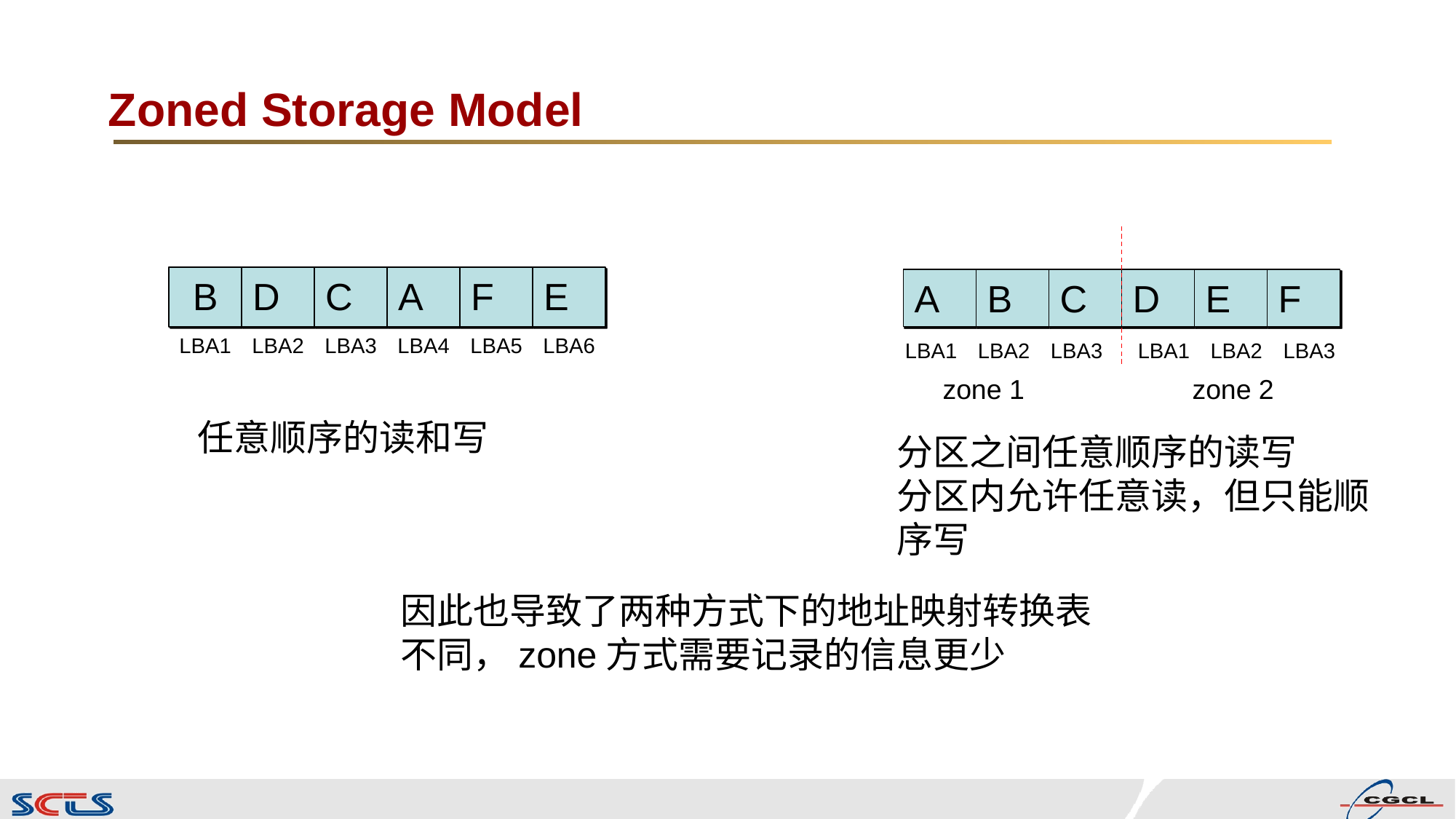

# Zoned Storage Model
B
D
C
A
F
E
A
B
C
D
E
F
LBA1
LBA2
LBA3
LBA4
LBA5
LBA6
LBA1
LBA2
LBA3
LBA1
LBA2
LBA3
zone 1
zone 2
任意顺序的读和写
分区之间任意顺序的读写
分区内允许任意读，但只能顺序写
因此也导致了两种方式下的地址映射转换表不同，zone方式需要记录的信息更少